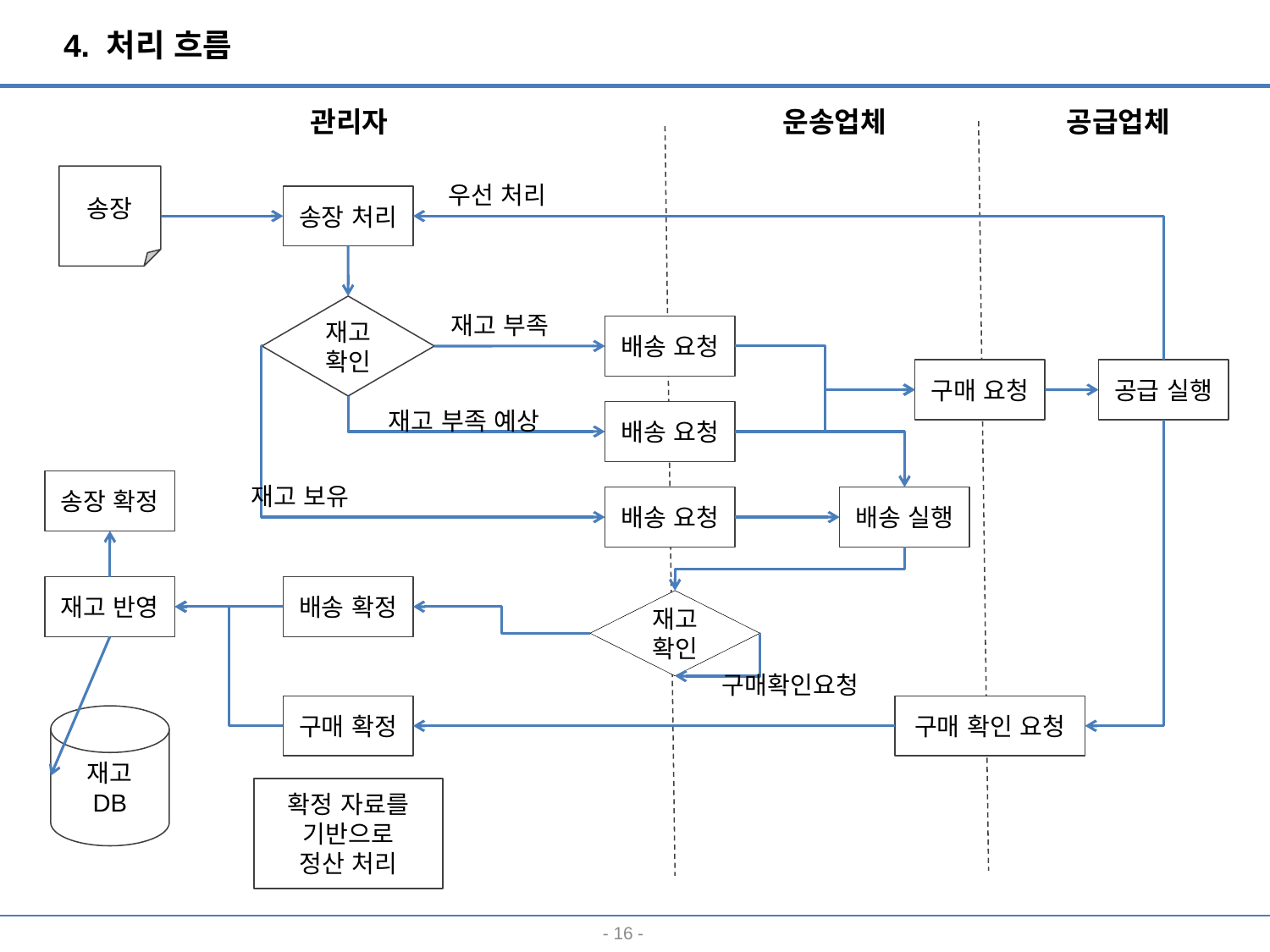

4. 처리 흐름
관리자
운송업체
공급업체
송장
우선 처리
송장 처리
재고 확인
재고 부족
배송 요청
구매 요청
공급 실행
재고 부족 예상
배송 요청
송장 확정
재고 보유
배송 요청
배송 실행
재고 반영
배송 확정
재고확인
구매확인요청
구매 확정
구매 확인 요청
재고
DB
확정 자료를
기반으로
정산 처리
- 16 -